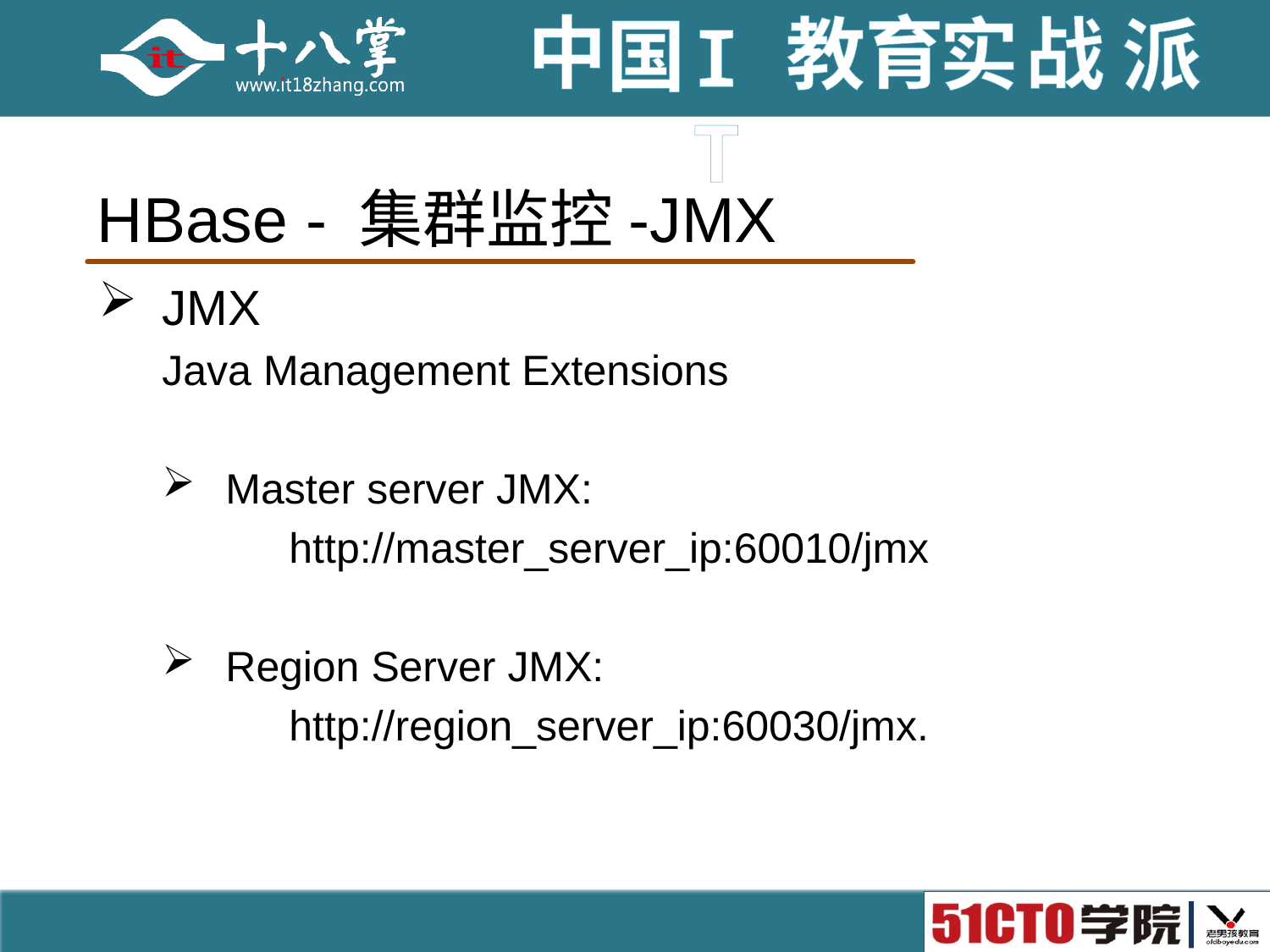

# HBase - 集群监控-JMX
JMX
Java Management Extensions

Master server JMX:
	http://master_server_ip:60010/jmx

Region Server JMX:
	http://region_server_ip:60030/jmx.